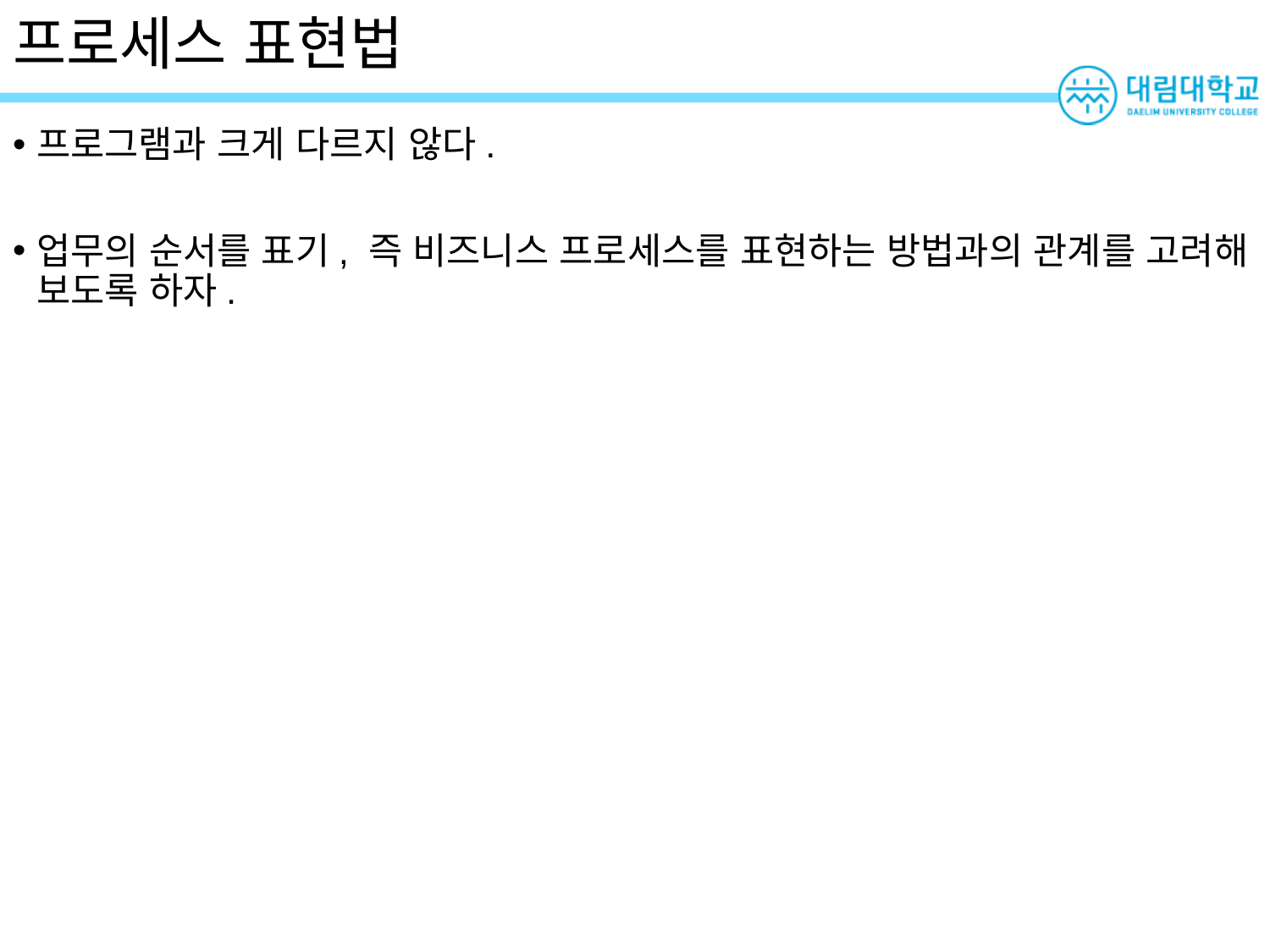

# 프로세스 표현법
프로그램과 크게 다르지 않다.

업무의 순서를 표기, 즉 비즈니스 프로세스를 표현하는 방법과의 관계를 고려해 보도록 하자.